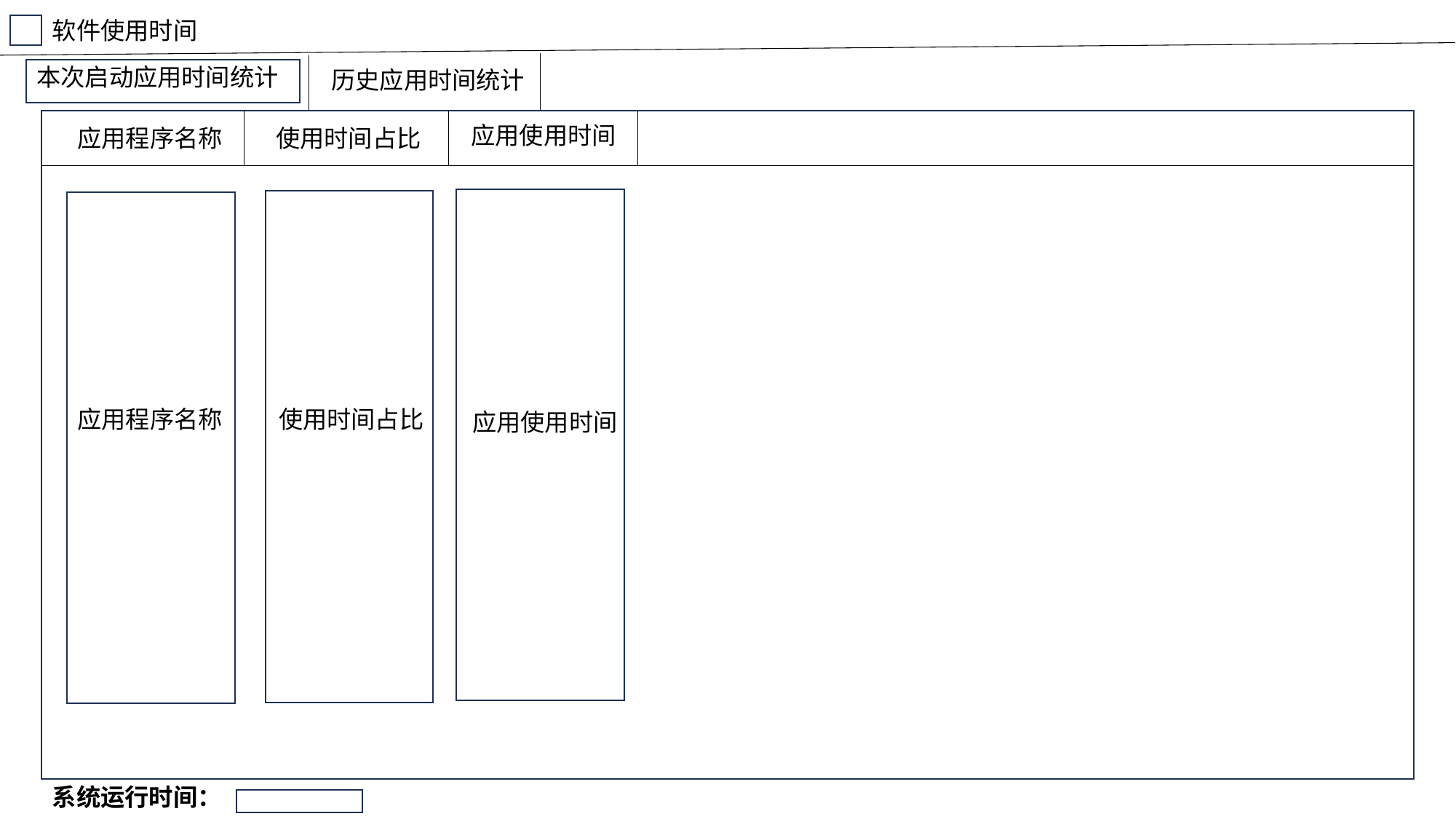

软件使用时间

本次启动应用时间统计

历史应用时间统计

应用使用时间
应用程序名称
使用时间占比

应用程序名称
使用时间占比
应用使用时间
系统运行时间：